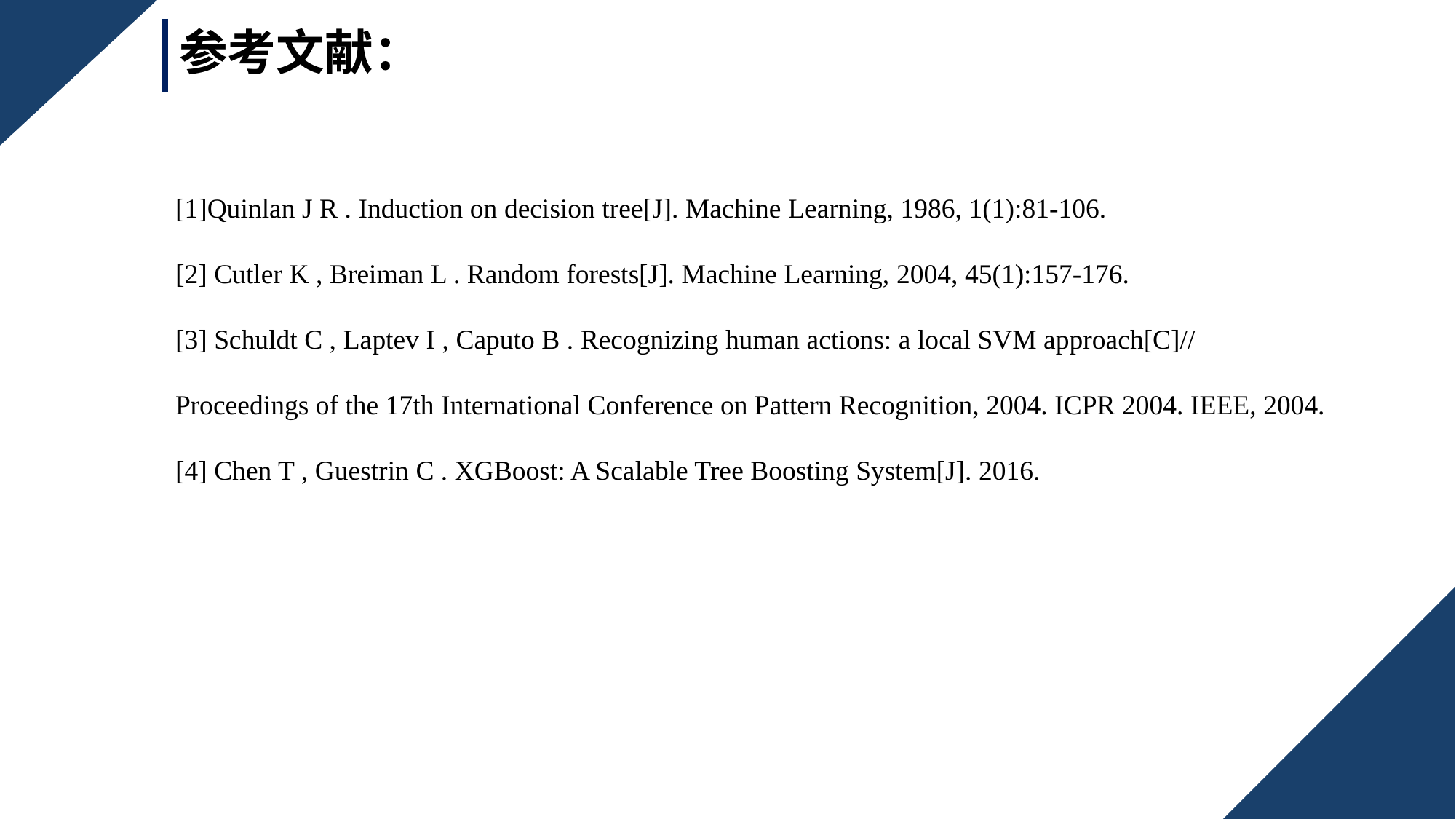

参考文献：
[1]Quinlan J R . Induction on decision tree[J]. Machine Learning, 1986, 1(1):81-106.
[2] Cutler K , Breiman L . Random forests[J]. Machine Learning, 2004, 45(1):157-176.
[3] Schuldt C , Laptev I , Caputo B . Recognizing human actions: a local SVM approach[C]//
Proceedings of the 17th International Conference on Pattern Recognition, 2004. ICPR 2004. IEEE, 2004.
[4] Chen T , Guestrin C . XGBoost: A Scalable Tree Boosting System[J]. 2016.